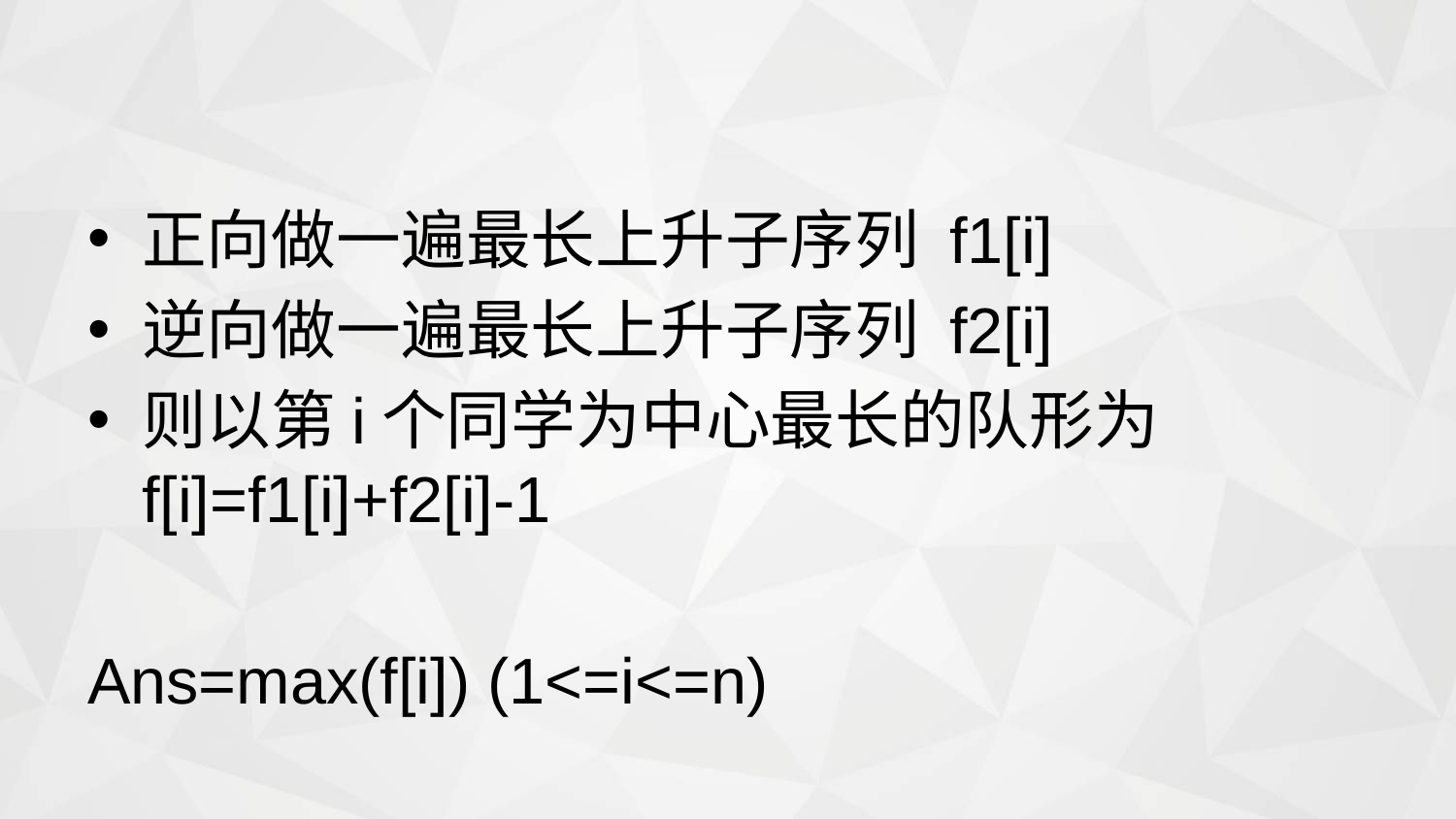

#
正向做一遍最长上升子序列 f1[i]
逆向做一遍最长上升子序列 f2[i]
则以第i个同学为中心最长的队形为f[i]=f1[i]+f2[i]-1

Ans=max(f[i]) (1<=i<=n)